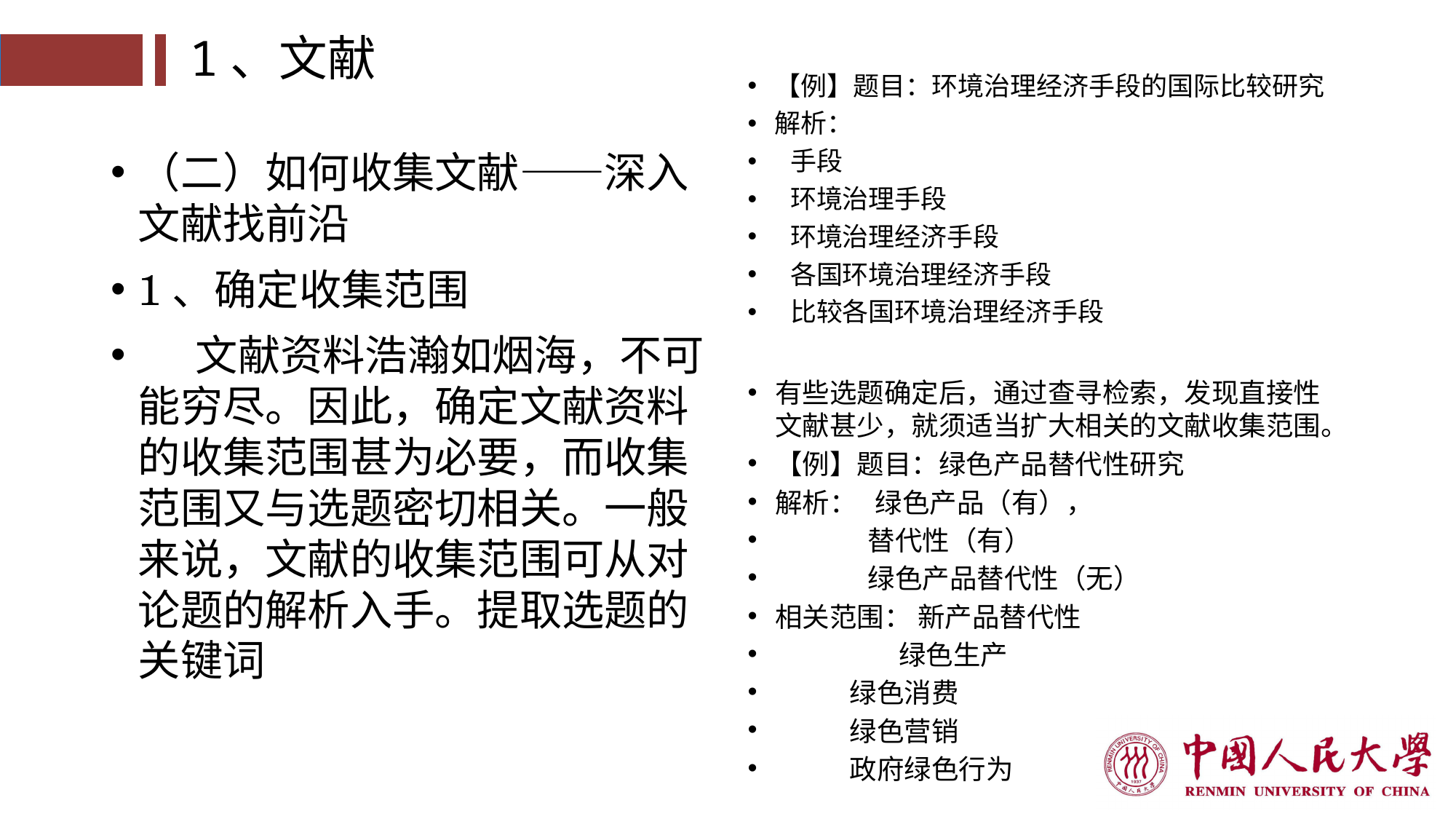

# 1、文献
【例】题目：环境治理经济手段的国际比较研究
解析：
  手段
  环境治理手段
  环境治理经济手段
  各国环境治理经济手段
  比较各国环境治理经济手段

（二）如何收集文献——深入文献找前沿
1、确定收集范围
     文献资料浩瀚如烟海，不可能穷尽。因此，确定文献资料的收集范围甚为必要，而收集范围又与选题密切相关。一般来说，文献的收集范围可从对论题的解析入手。提取选题的关键词

有些选题确定后，通过查寻检索，发现直接性文献甚少，就须适当扩大相关的文献收集范围。
【例】题目：绿色产品替代性研究
解析：   绿色产品（有），
              替代性（有）
              绿色产品替代性（无）
相关范围： 新产品替代性
                   绿色生产
           绿色消费
           绿色营销
           政府绿色行为